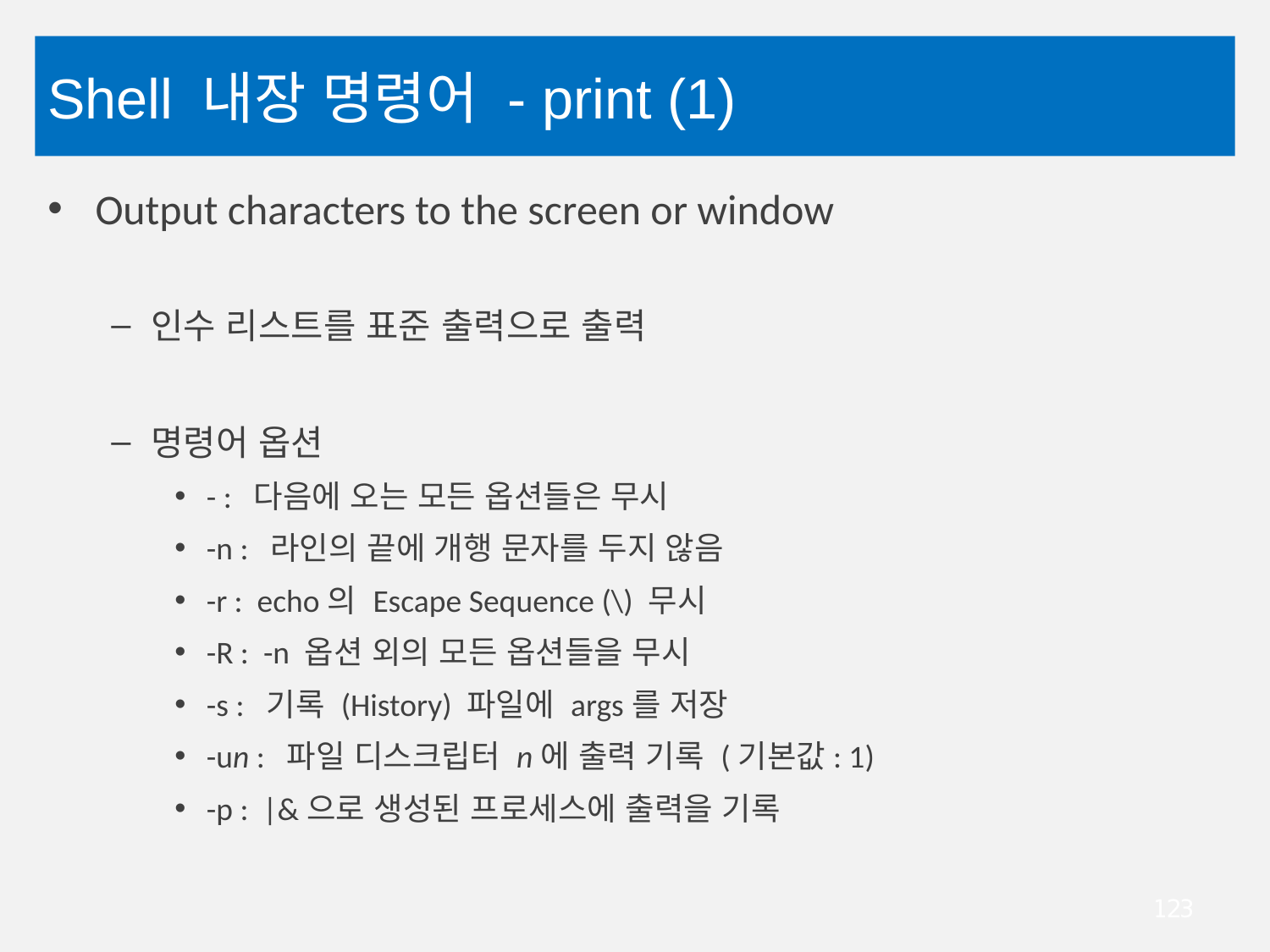

# Shell 내장 명령어 - print (1)
Output characters to the screen or window

인수 리스트를 표준 출력으로 출력

명령어 옵션
- :  다음에 오는 모든 옵션들은 무시
-n :  라인의 끝에 개행 문자를 두지 않음
-r :  echo의 Escape Sequence (\) 무시
-R :  -n 옵션 외의 모든 옵션들을 무시
-s :  기록 (History) 파일에 args를 저장
-un :  파일 디스크립터 n에 출력 기록 (기본값: 1)
-p :  |&으로 생성된 프로세스에 출력을 기록
123